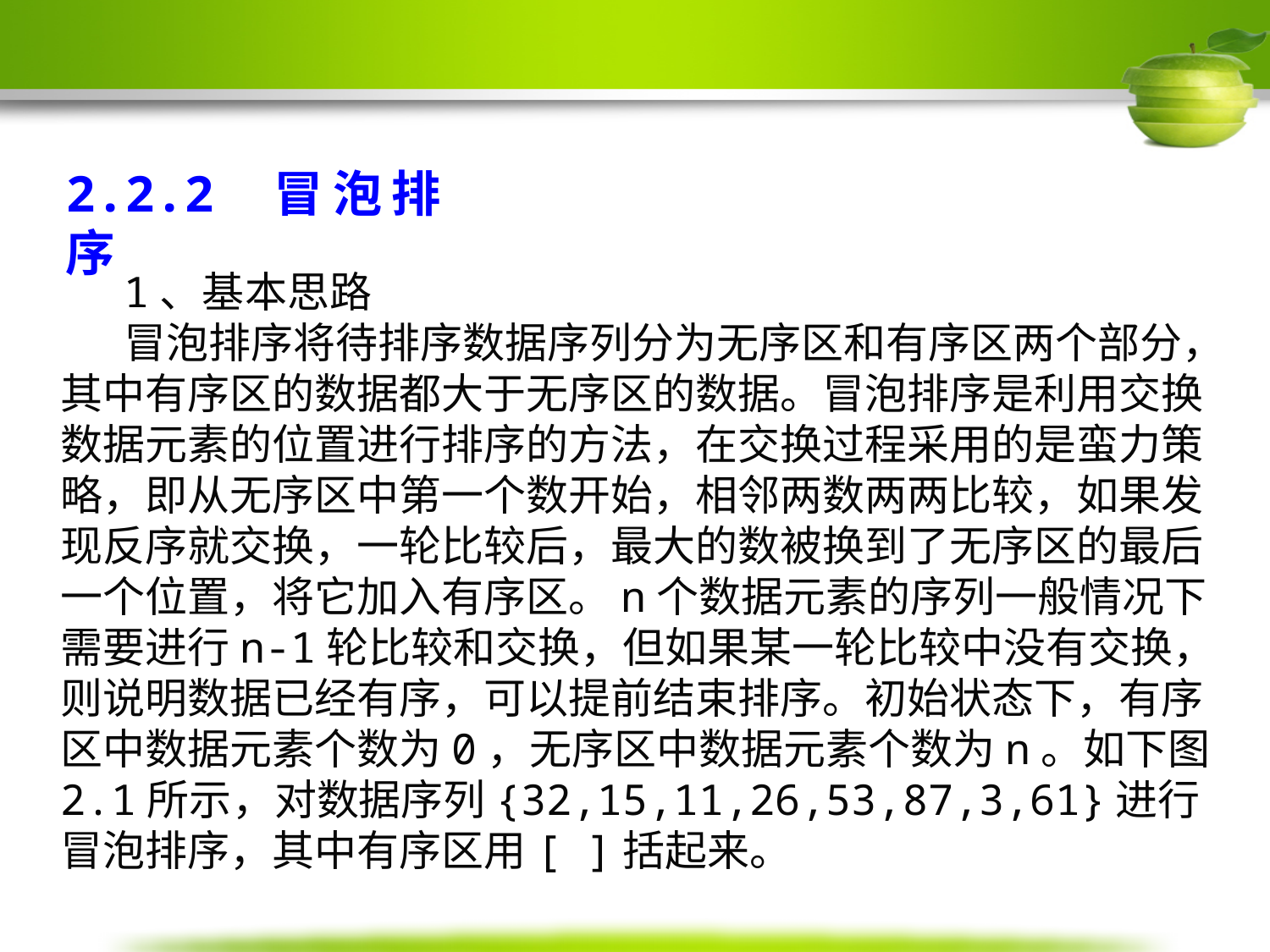

2.2.2 冒泡排序
1、基本思路
冒泡排序将待排序数据序列分为无序区和有序区两个部分，其中有序区的数据都大于无序区的数据。冒泡排序是利用交换数据元素的位置进行排序的方法，在交换过程采用的是蛮力策略，即从无序区中第一个数开始，相邻两数两两比较，如果发现反序就交换，一轮比较后，最大的数被换到了无序区的最后一个位置，将它加入有序区。n个数据元素的序列一般情况下需要进行n-1轮比较和交换，但如果某一轮比较中没有交换，则说明数据已经有序，可以提前结束排序。初始状态下，有序区中数据元素个数为0，无序区中数据元素个数为n。如下图2.1所示，对数据序列{32,15,11,26,53,87,3,61}进行冒泡排序，其中有序区用[ ]括起来。